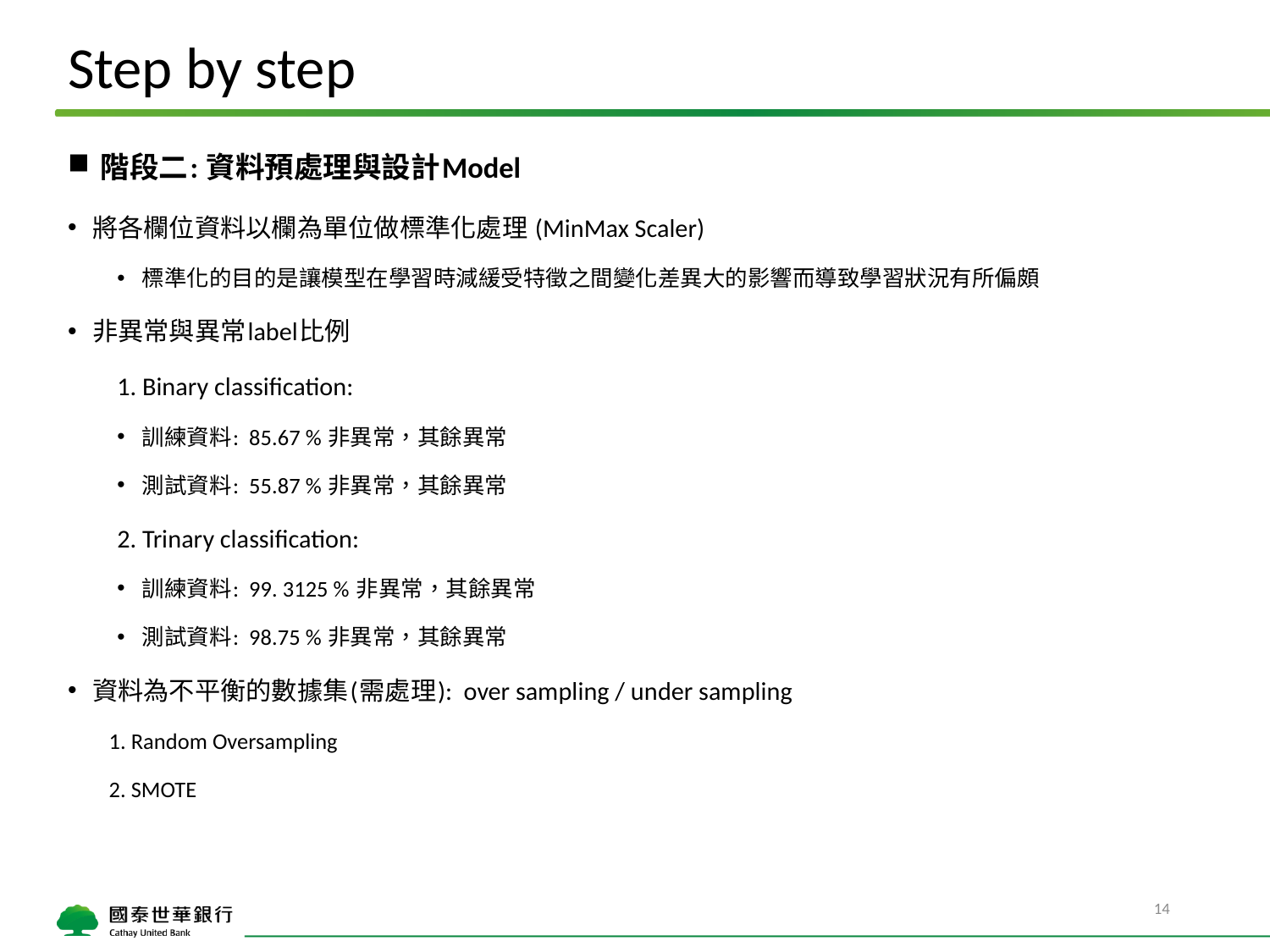

# Step by step
 階段二: 資料預處理與設計Model
將各欄位資料以欄為單位做標準化處理 (MinMax Scaler)
標準化的目的是讓模型在學習時減緩受特徵之間變化差異大的影響而導致學習狀況有所偏頗
非異常與異常label比例
1. Binary classification:
訓練資料:  85.67 % 非異常，其餘異常
測試資料:  55.87 % 非異常，其餘異常
2. Trinary classification:
訓練資料:  99. 3125 % 非異常，其餘異常
測試資料:  98.75 % 非異常，其餘異常
資料為不平衡的數據集(需處理):  over sampling / under sampling
1. Random Oversampling
2. SMOTE
14